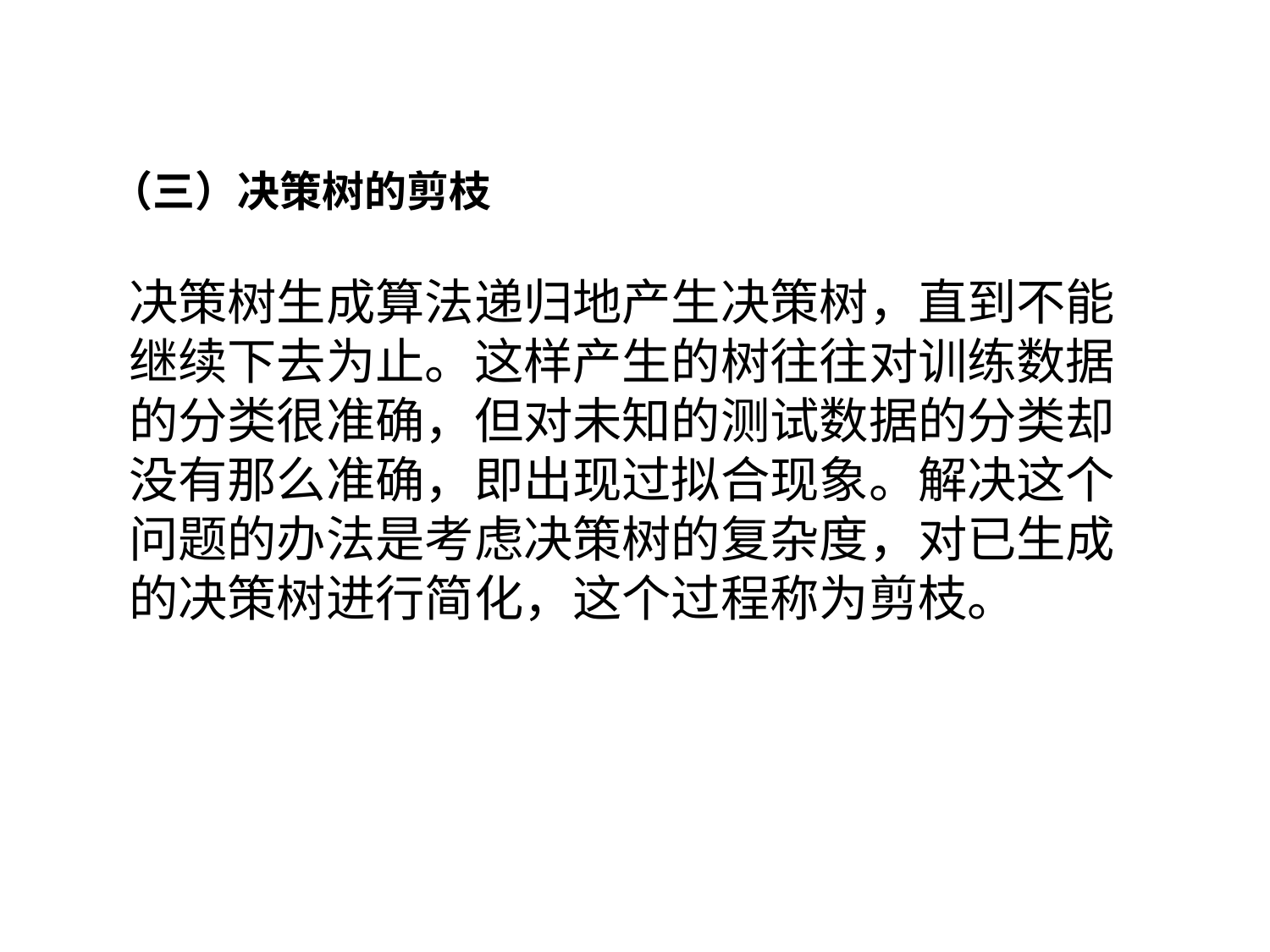

9.7.2 决策树分类算法
（三）决策树的剪枝
决策树生成算法递归地产生决策树，直到不能继续下去为止。这样产生的树往往对训练数据的分类很准确，但对未知的测试数据的分类却没有那么准确，即出现过拟合现象。解决这个问题的办法是考虑决策树的复杂度，对已生成的决策树进行简化，这个过程称为剪枝。